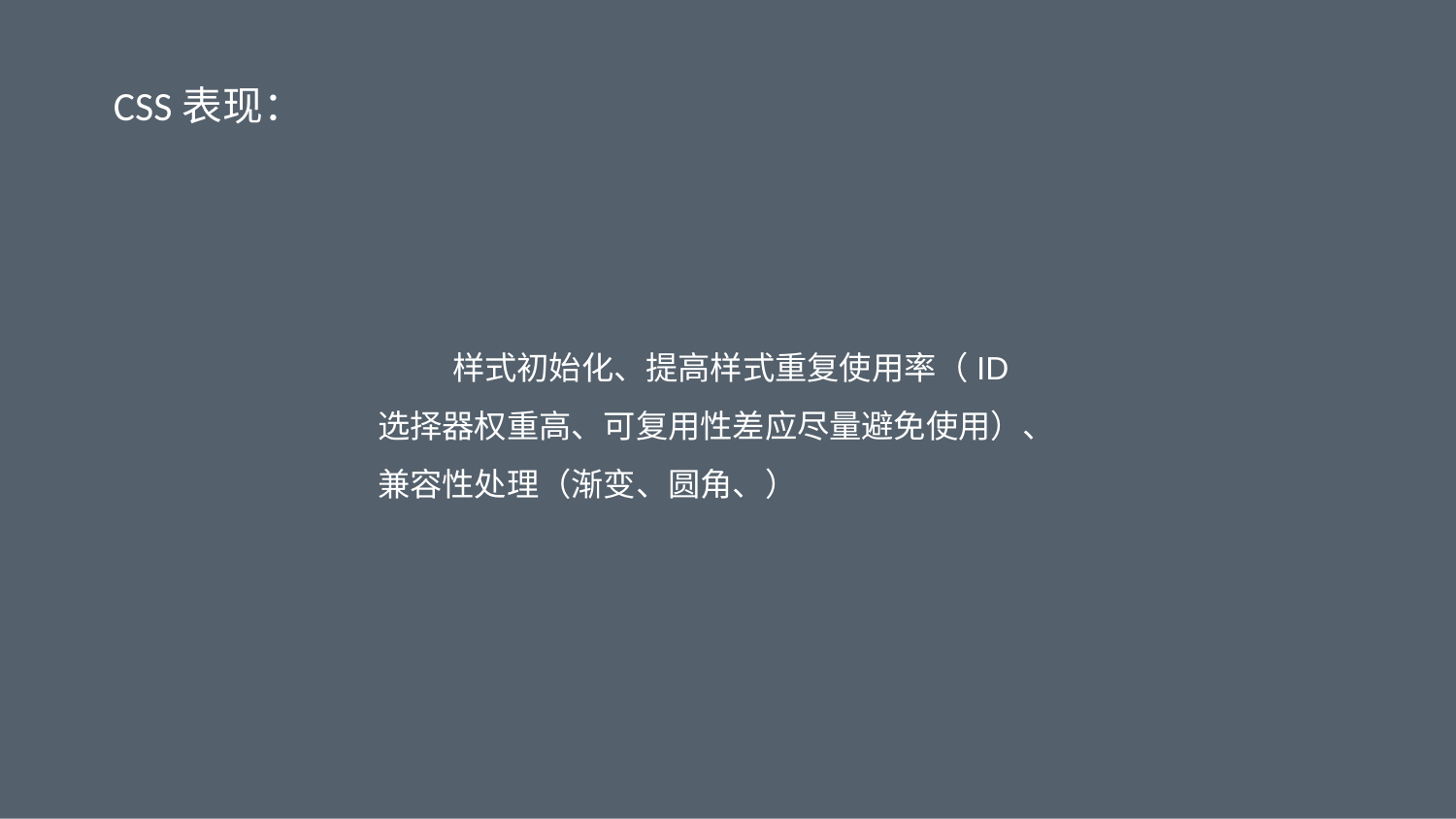

CSS表现：
样式初始化、提高样式重复使用率（ID选择器权重高、可复用性差应尽量避免使用）、兼容性处理（渐变、圆角、）